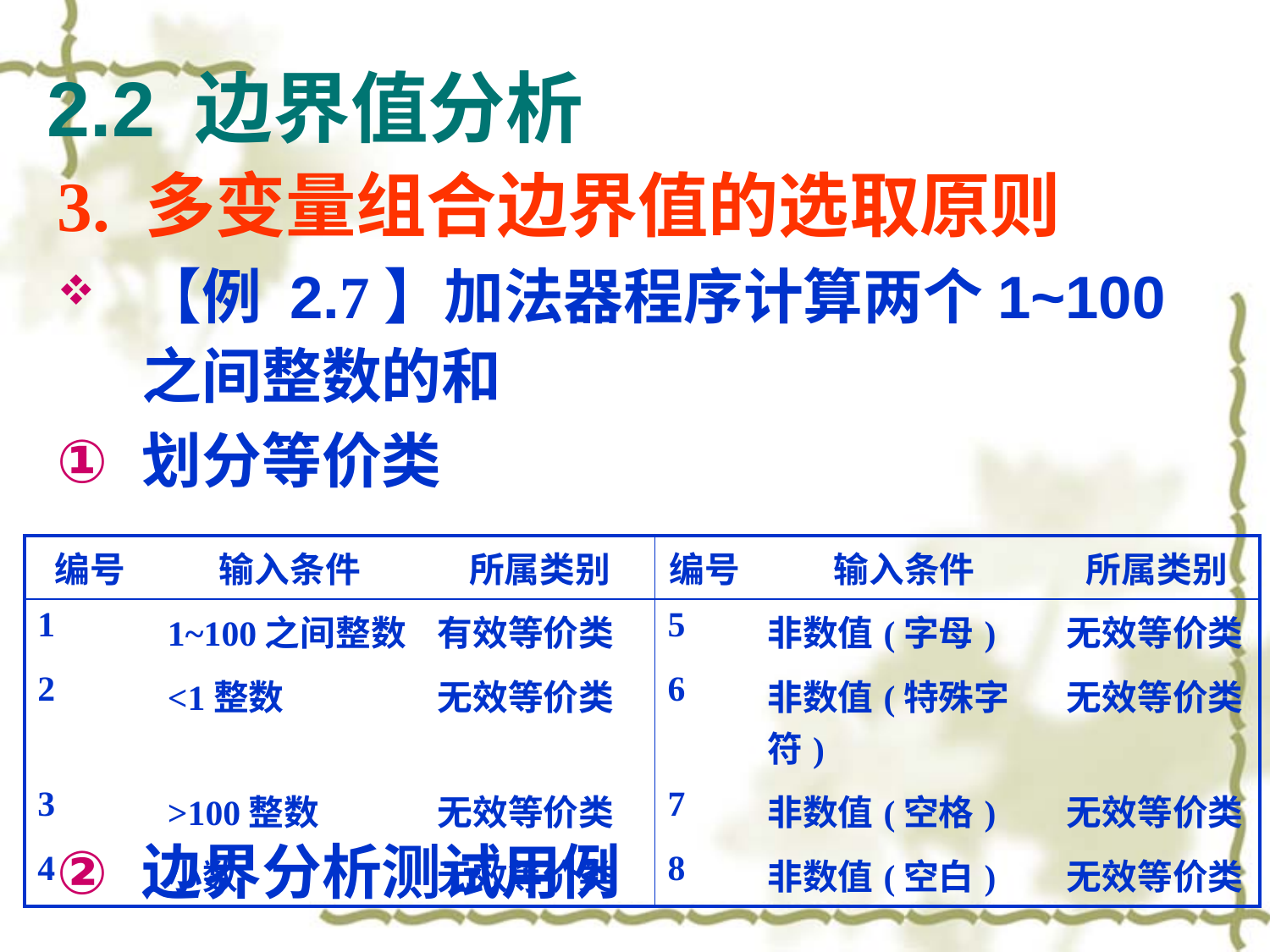

# 2.2 边界值分析
3. 多变量组合边界值的选取原则
【例 2.7】加法器程序计算两个1~100之间整数的和
划分等价类

边界分析测试用例

| 编号 | 输入条件 | 所属类别 | 编号 | 输入条件 | 所属类别 |
| --- | --- | --- | --- | --- | --- |
| 1 | 1~100之间整数 | 有效等价类 | 5 | 非数值(字母) | 无效等价类 |
| 2 | <1整数 | 无效等价类 | 6 | 非数值(特殊字符) | 无效等价类 |
| 3 | >100整数 | 无效等价类 | 7 | 非数值(空格) | 无效等价类 |
| 4 | 小数 | 无效等价类 | 8 | 非数值(空白) | 无效等价类 |